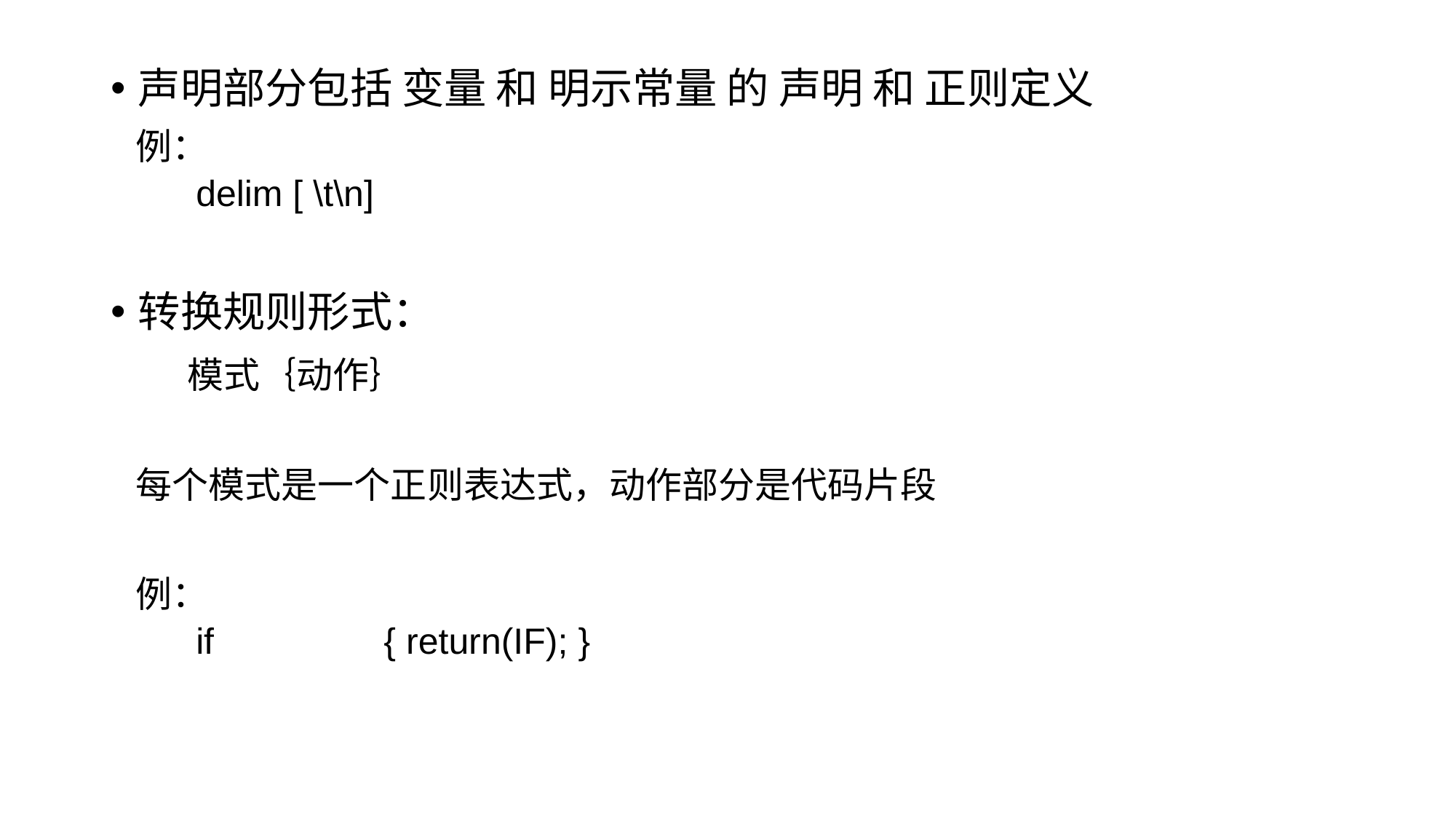

声明部分包括 变量 和 明示常量 的 声明 和 正则定义
  例：
   delim [ \t\n]

转换规则形式：
       模式｛动作｝

  每个模式是一个正则表达式，动作部分是代码片段

  例：
   if		{ return(IF); }